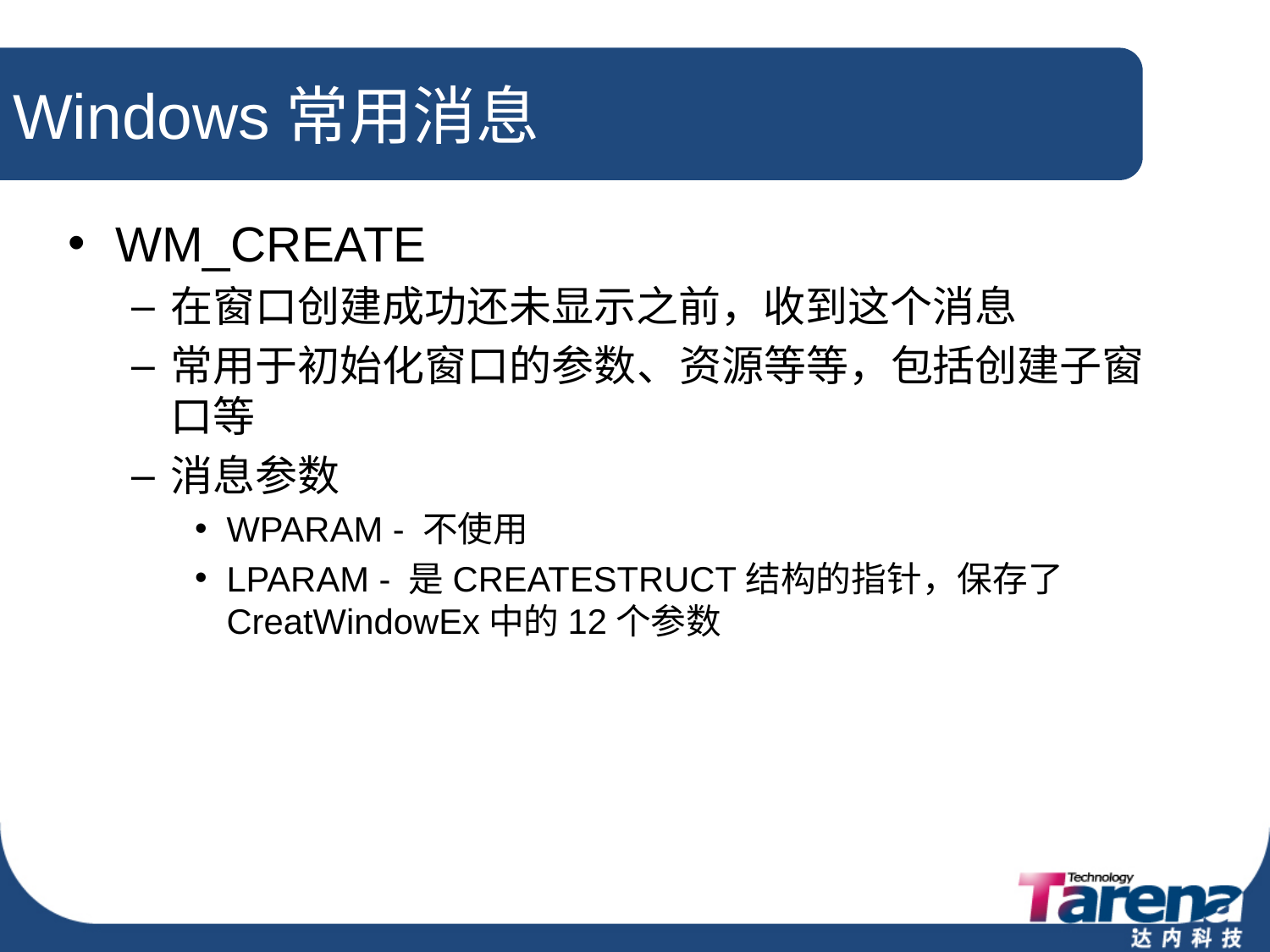

# Windows常用消息
WM_CREATE
在窗口创建成功还未显示之前，收到这个消息
常用于初始化窗口的参数、资源等等，包括创建子窗口等
消息参数
WPARAM - 不使用
LPARAM - 是CREATESTRUCT结构的指针，保存了CreatWindowEx中的12个参数